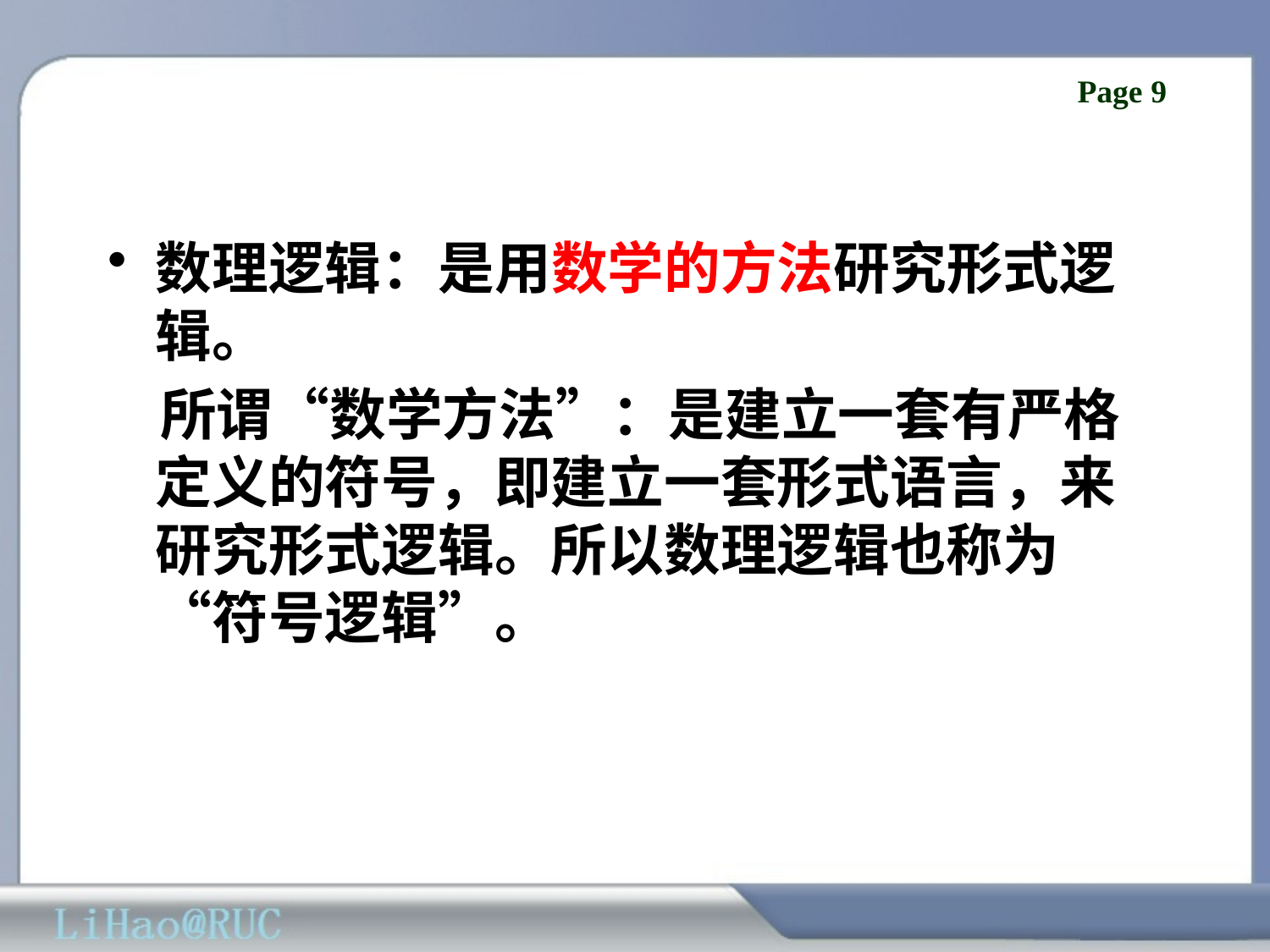

数理逻辑：是用数学的方法研究形式逻辑。
   所谓“数学方法”：是建立一套有严格定义的符号，即建立一套形式语言，来研究形式逻辑。所以数理逻辑也称为“符号逻辑”。